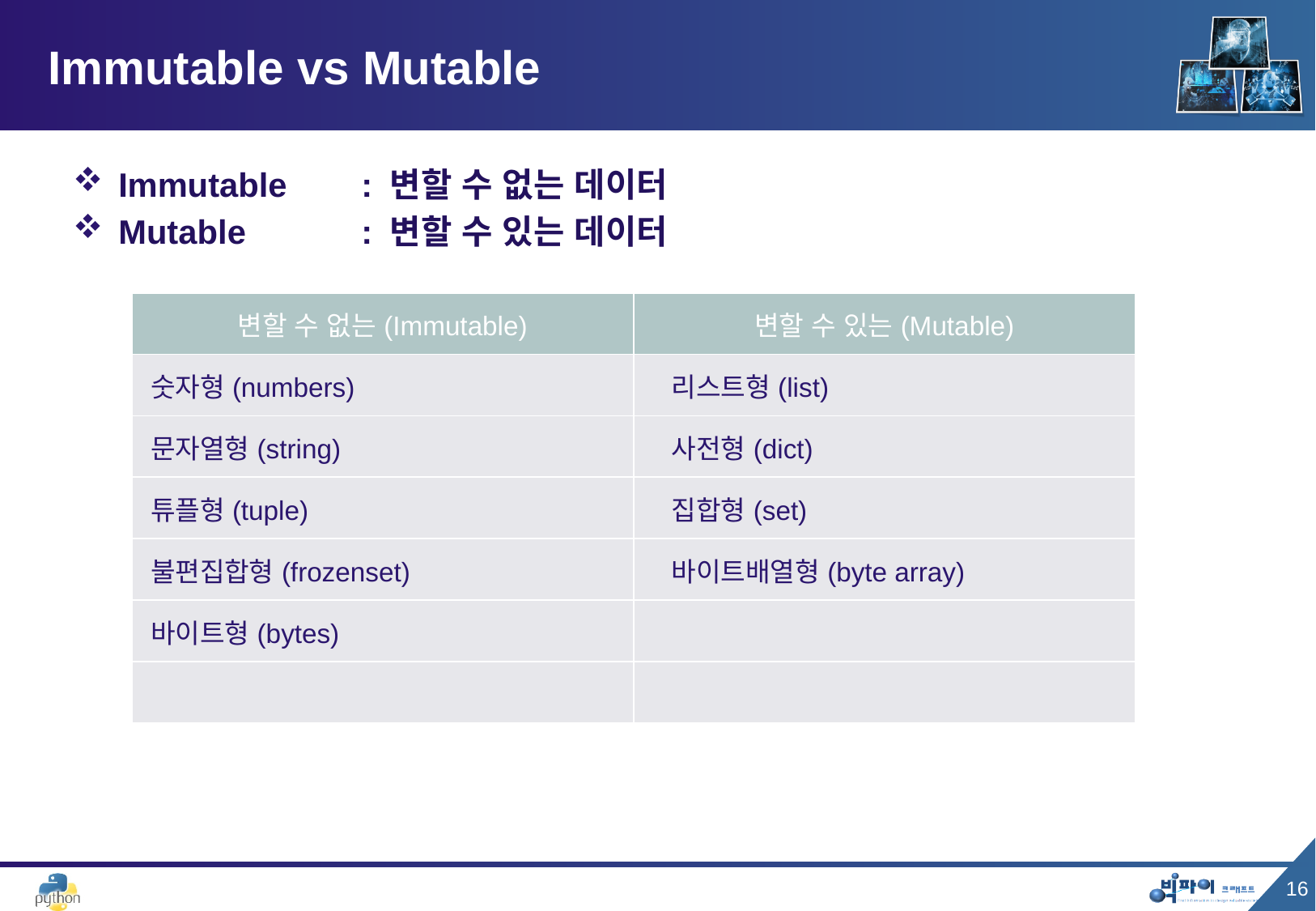

# Immutable vs Mutable
Immutable	: 변할 수 없는 데이터
Mutable	: 변할 수 있는 데이터

| 변할 수 없는(Immutable) | 변할 수 있는(Mutable) |
| --- | --- |
| 숫자형(numbers) | 리스트형(list) |
| 문자열형(string) | 사전형(dict) |
| 튜플형(tuple) | 집합형(set) |
| 불편집합형(frozenset) | 바이트배열형(byte array) |
| 바이트형(bytes) |  |
|  |  |